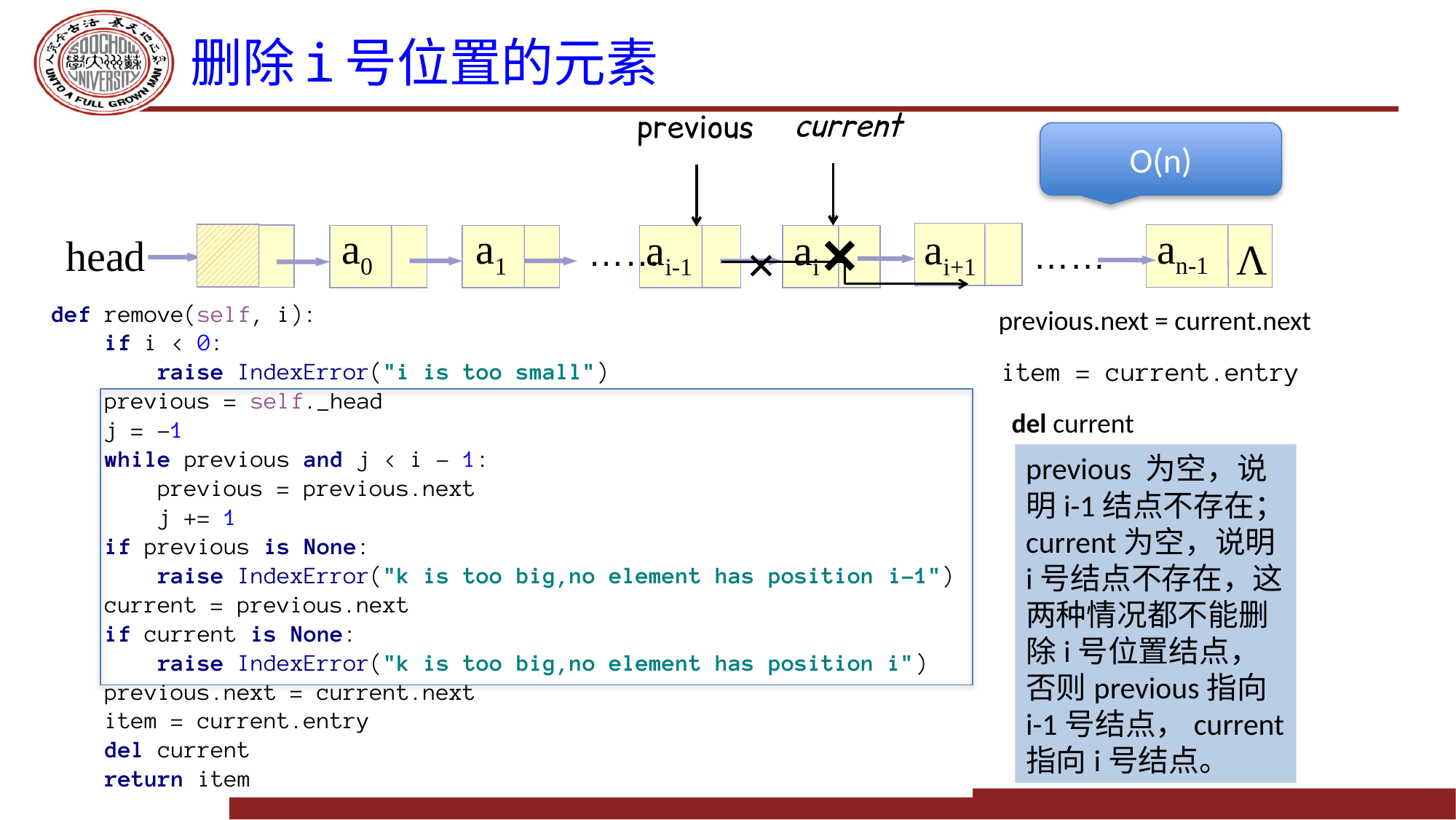

# 删除i号位置的元素
current
previous
O(n)
×
an-1
a0
a1
ai+1
ai
ai-1
head

……

Λ
……
×

def remove(self, i):
    if i < 0:
        raise IndexError("i is too small")
    previous = self._head
    j = -1
    while previous and j < i - 1:
        previous = previous.next
        j += 1
    if previous is None:
        raise IndexError("k is too big,no element has position i-1")
    current = previous.next
    if current is None:
        raise IndexError("k is too big,no element has position i")
    previous.next = current.next
    item = current.entry
    del current
    return item
previous.next = current.next
item = current.entry

del current
previous 为空，说明i-1结点不存在；
current为空，说明i号结点不存在，这两种情况都不能删除i号位置结点，
否则previous指向i-1号结点，current指向i号结点。